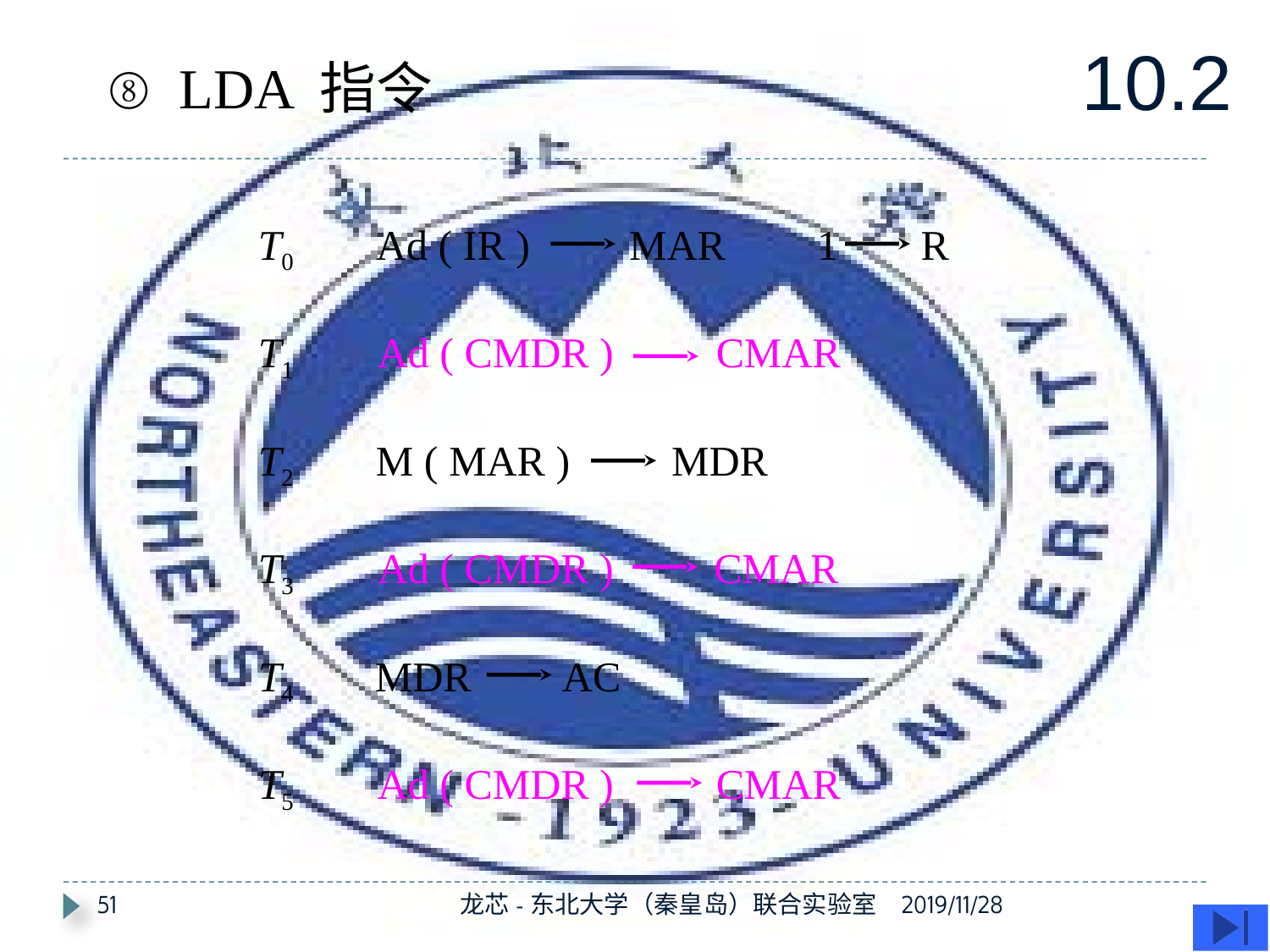

10.2
⑧  LDA 指令
T0
Ad ( IR )
MAR

1
R

T1
Ad ( CMDR )
CMAR

T2
M ( MAR )
MDR

T3
Ad ( CMDR )
CMAR

T4
MDR
AC

T5
Ad ( CMDR )
CMAR

51
龙芯-东北大学（秦皇岛）联合实验室
2019/11/28